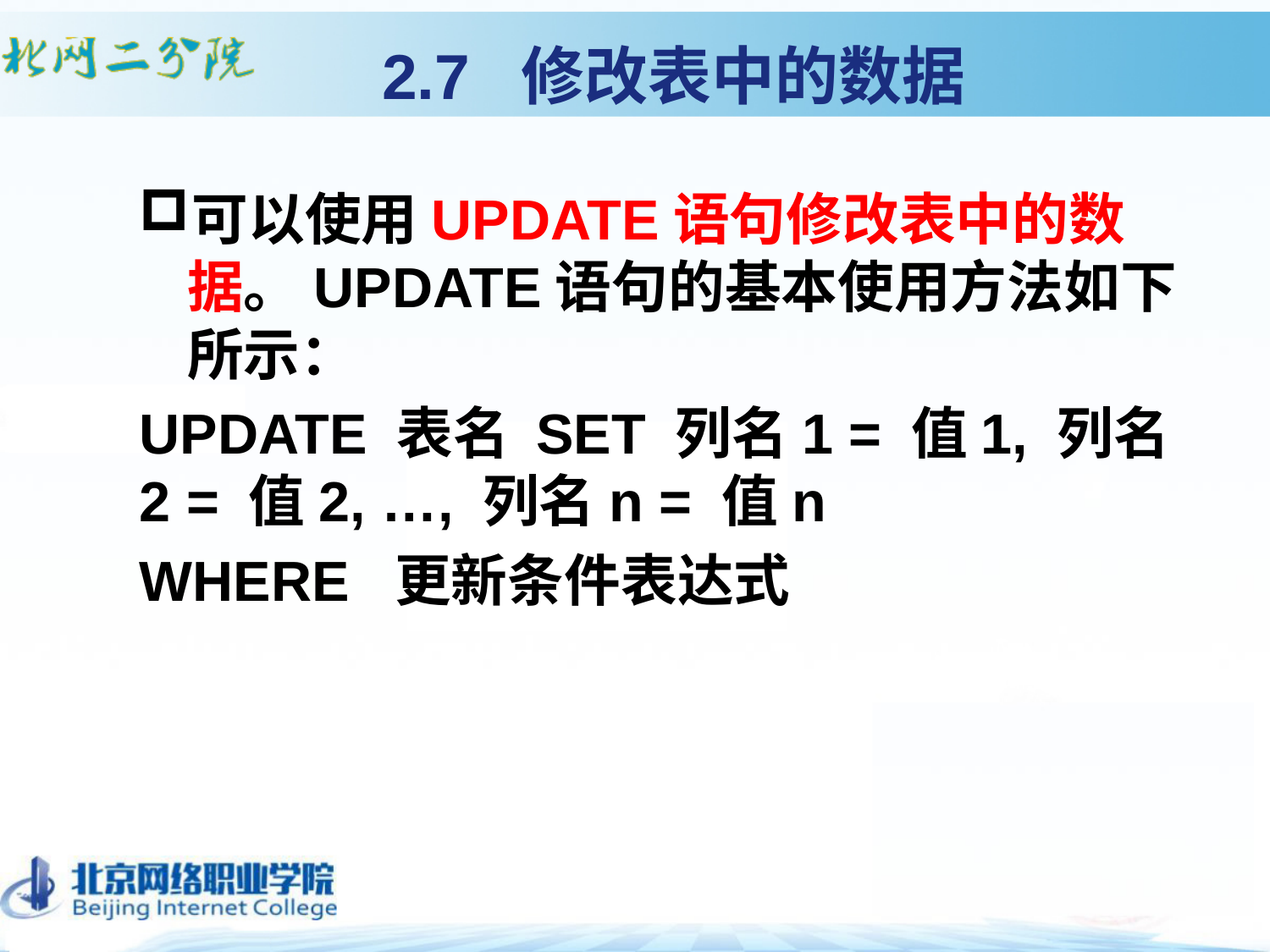

# 2.7  修改表中的数据
可以使用UPDATE语句修改表中的数据。UPDATE语句的基本使用方法如下所示：
UPDATE 表名 SET 列名1 = 值1, 列名2 = 值2, …, 列名n = 值n
WHERE  更新条件表达式